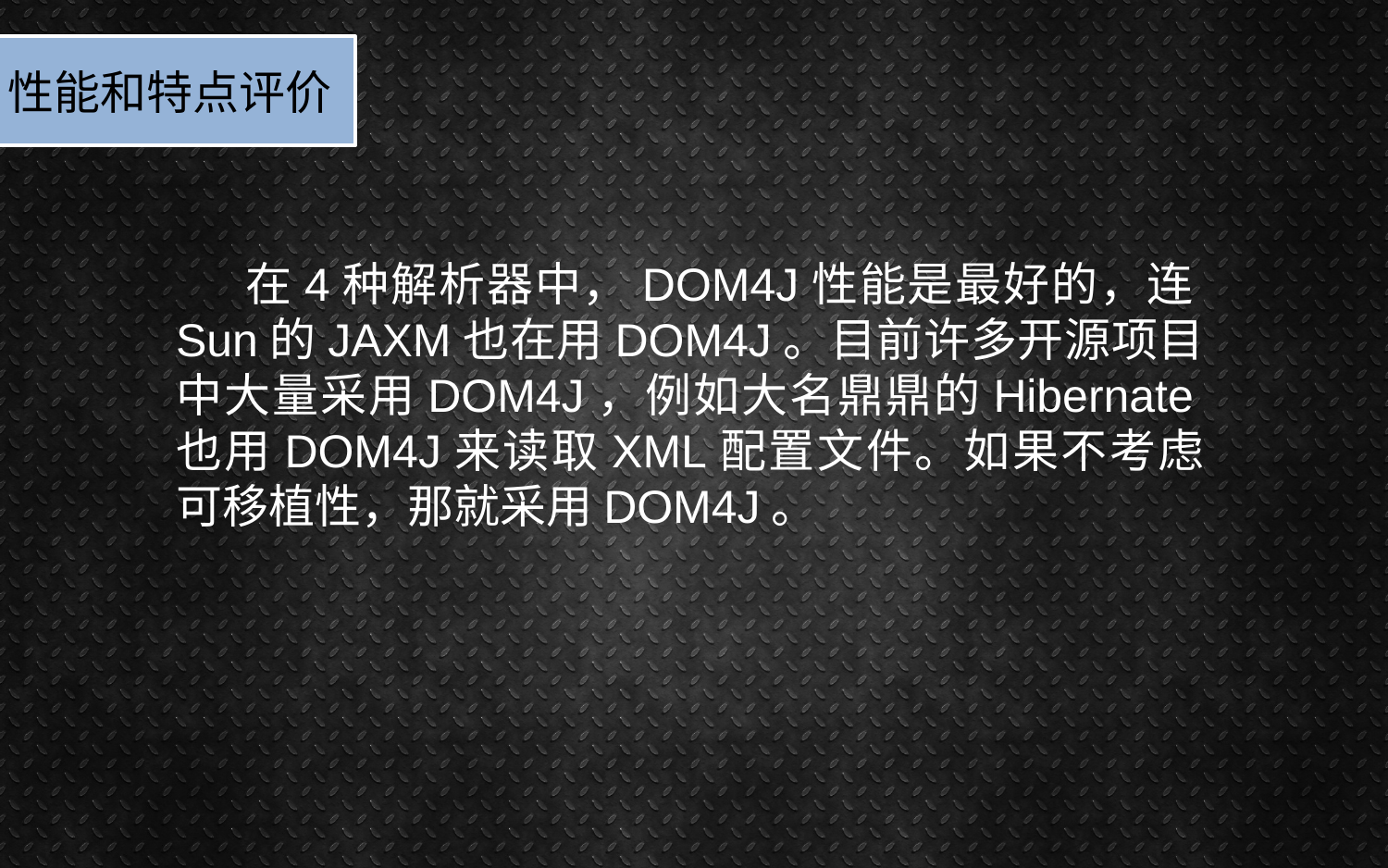

性能和特点评价
在4种解析器中，DOM4J性能是最好的，连Sun的JAXM也在用DOM4J。目前许多开源项目中大量采用DOM4J，例如大名鼎鼎的Hibernate也用DOM4J来读取XML配置文件。如果不考虑可移植性，那就采用DOM4J。